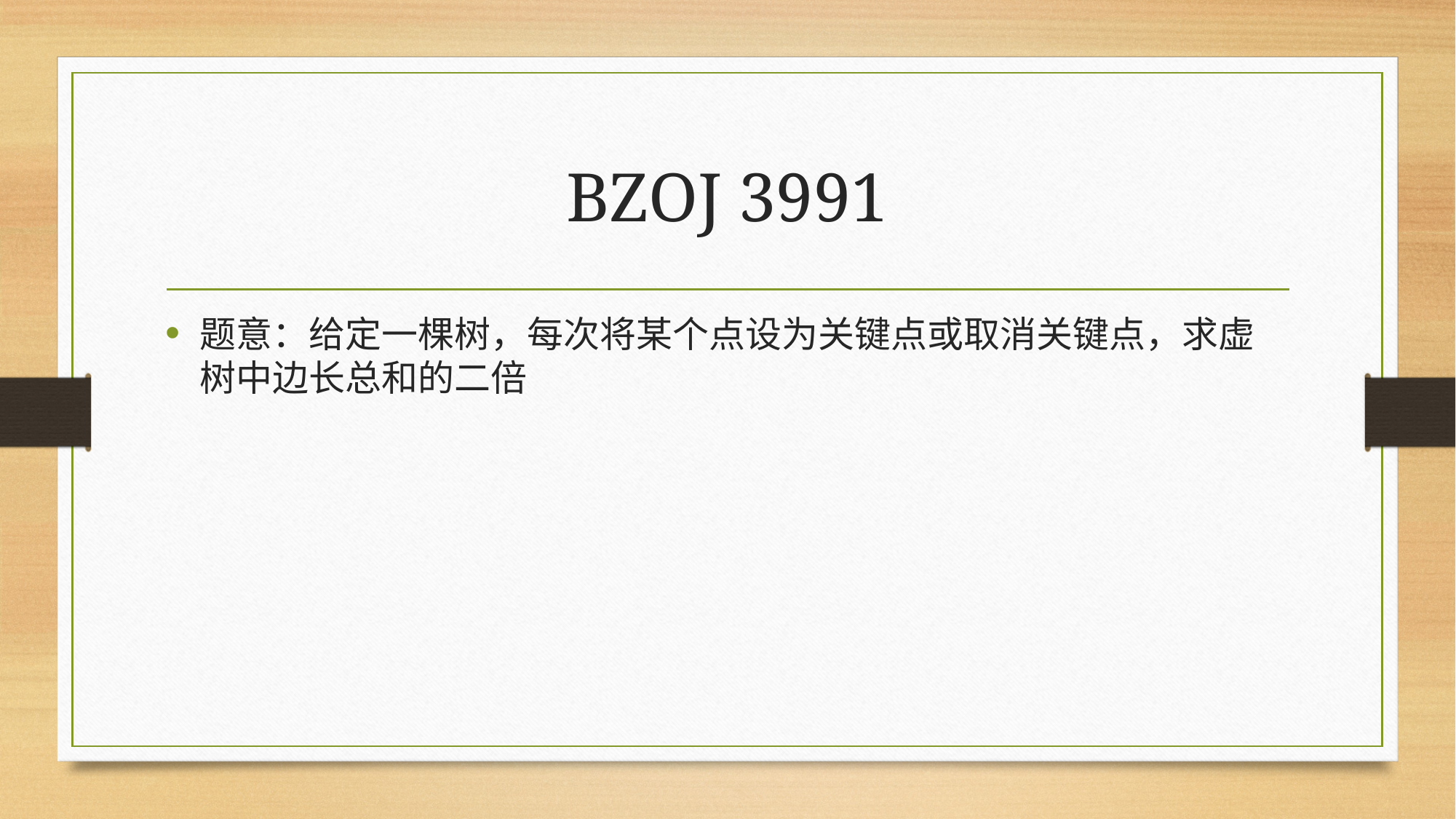

# BZOJ 3991
题意：给定一棵树，每次将某个点设为关键点或取消关键点，求虚树中边长总和的二倍